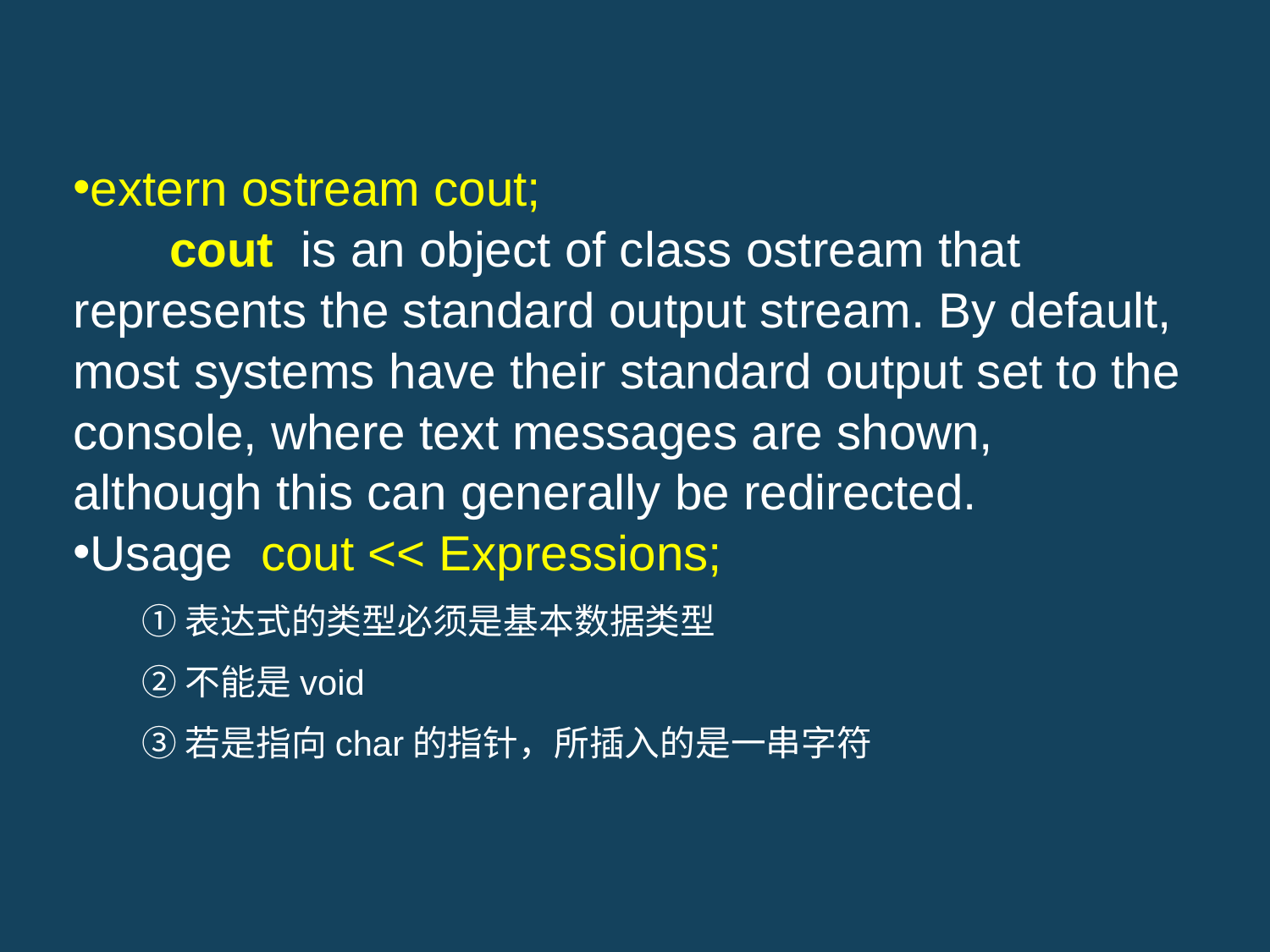

extern ostream cout;
       cout  is an object of class ostream that represents the standard output stream. By default, most systems have their standard output set to the console, where text messages are shown, although this can generally be redirected.
Usage  cout << Expressions;
①表达式的类型必须是基本数据类型
②不能是void
③若是指向char的指针，所插入的是一串字符